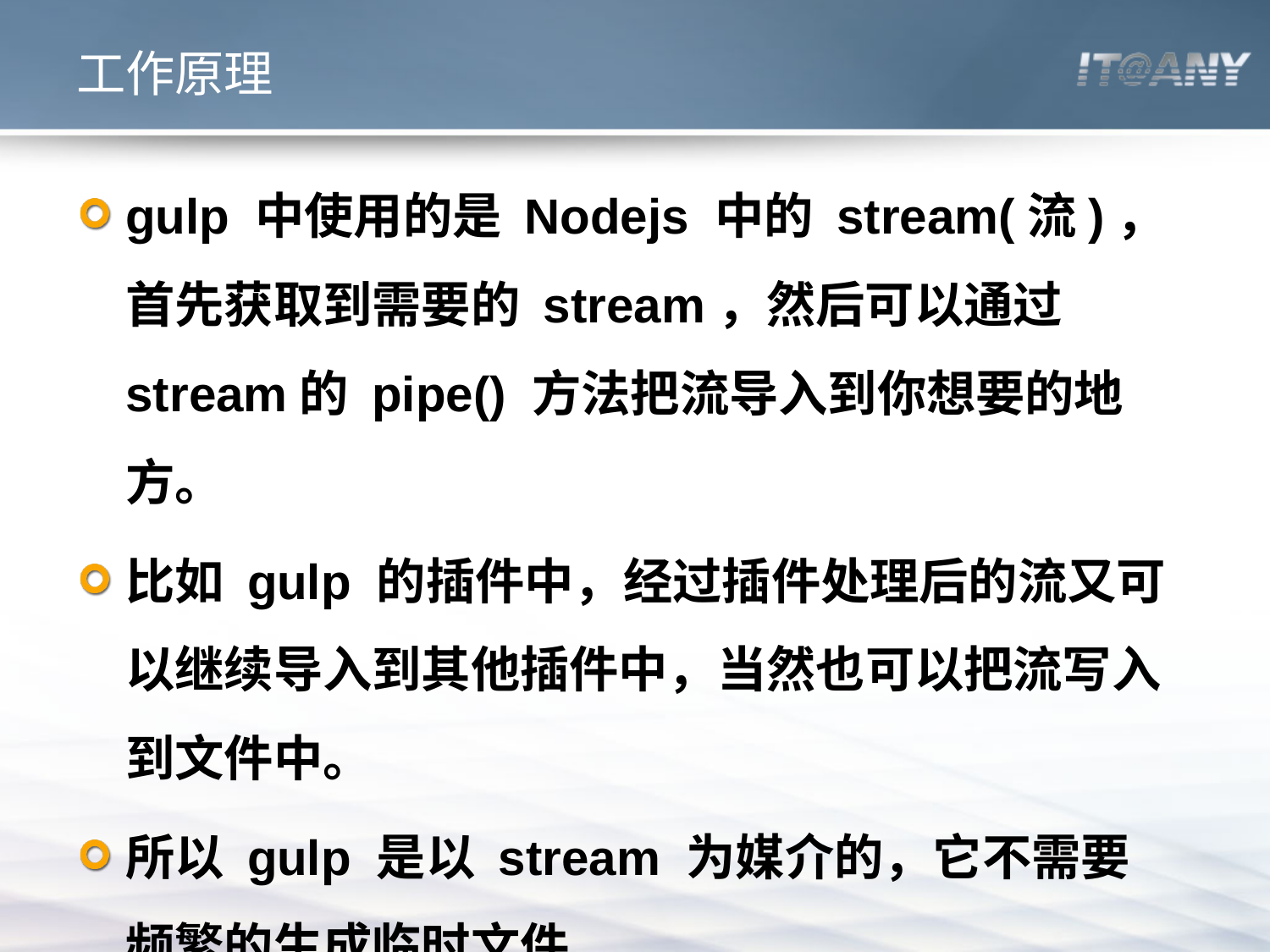

# 工作原理
gulp 中使用的是 Nodejs 中的 stream(流)，首先获取到需要的 stream，然后可以通过 stream的 pipe() 方法把流导入到你想要的地方。
比如 gulp 的插件中，经过插件处理后的流又可以继续导入到其他插件中，当然也可以把流写入到文件中。
所以 gulp 是以 stream 为媒介的，它不需要频繁的生成临时文件